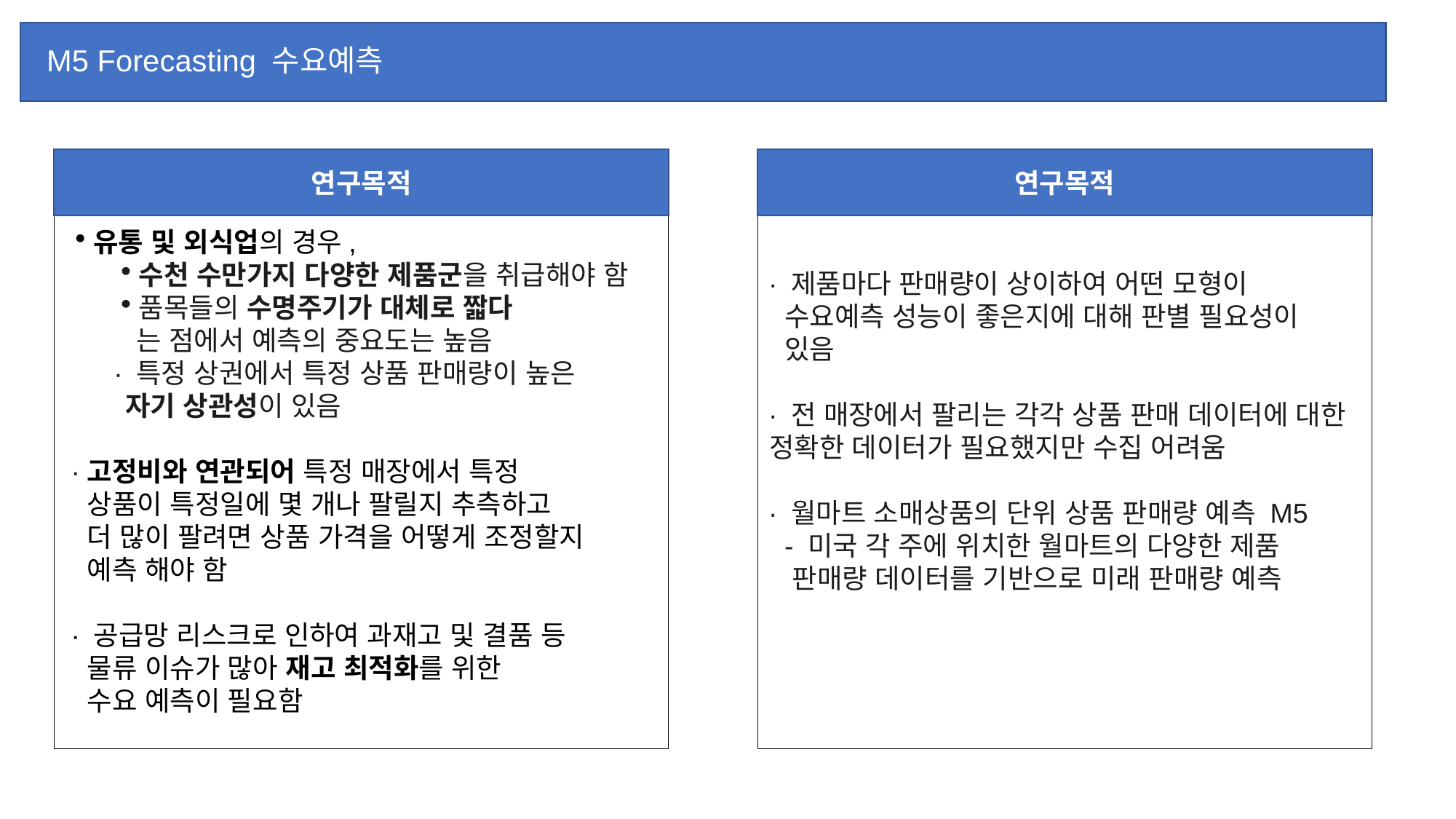

# M5 Forecasting 수요예측

연구목적

연구목적

유통 및 외식업의 경우,
수천 수만가지 다양한 제품군을 취급해야 함
품목들의 수명주기가 대체로 짧다
    는 점에서 예측의 중요도는 높음
  ∙ 특정 상권에서 특정 상품 판매량이 높은
       자기 상관성이 있음
∙ 고정비와 연관되어 특정 매장에서 특정
  상품이 특정일에 몇 개나 팔릴지 추측하고
  더 많이 팔려면 상품 가격을 어떻게 조정할지
  예측 해야 함
∙ 공급망 리스크로 인하여 과재고 및 결품 등
  물류 이슈가 많아 재고 최적화를 위한
  수요 예측이 필요함

∙ 제품마다 판매량이 상이하여 어떤 모형이
  수요예측 성능이 좋은지에 대해 판별 필요성이
  있음

∙ 전 매장에서 팔리는 각각 상품 판매 데이터에 대한 정확한 데이터가 필요했지만 수집 어려움

∙ 월마트 소매상품의 단위 상품 판매량 예측 M5
  - 미국 각 주에 위치한 월마트의 다양한 제품
   판매량 데이터를 기반으로 미래 판매량 예측